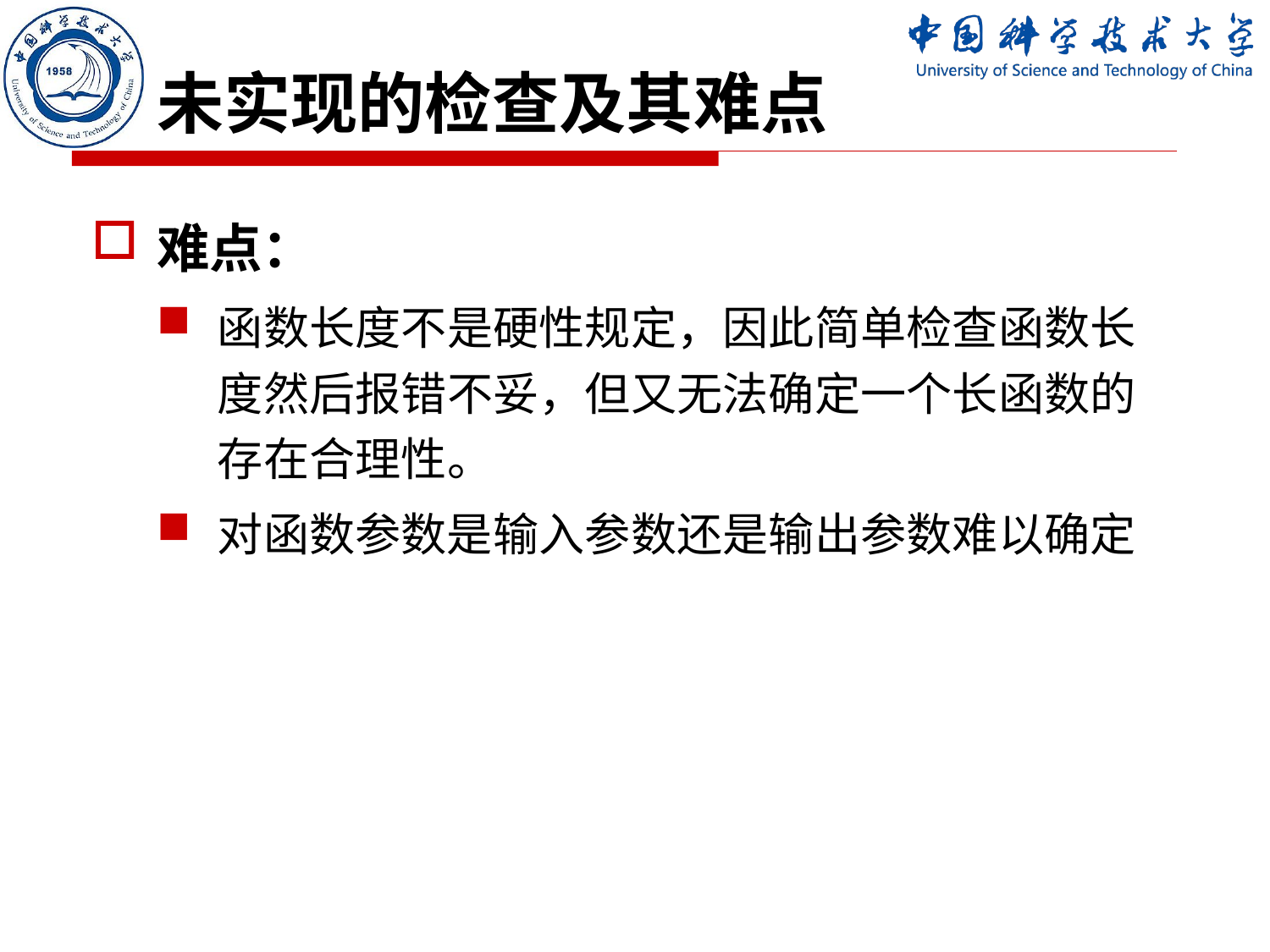

# 未实现的检查及其难点
难点：
函数长度不是硬性规定，因此简单检查函数长度然后报错不妥，但又无法确定一个长函数的存在合理性。
对函数参数是输入参数还是输出参数难以确定

54